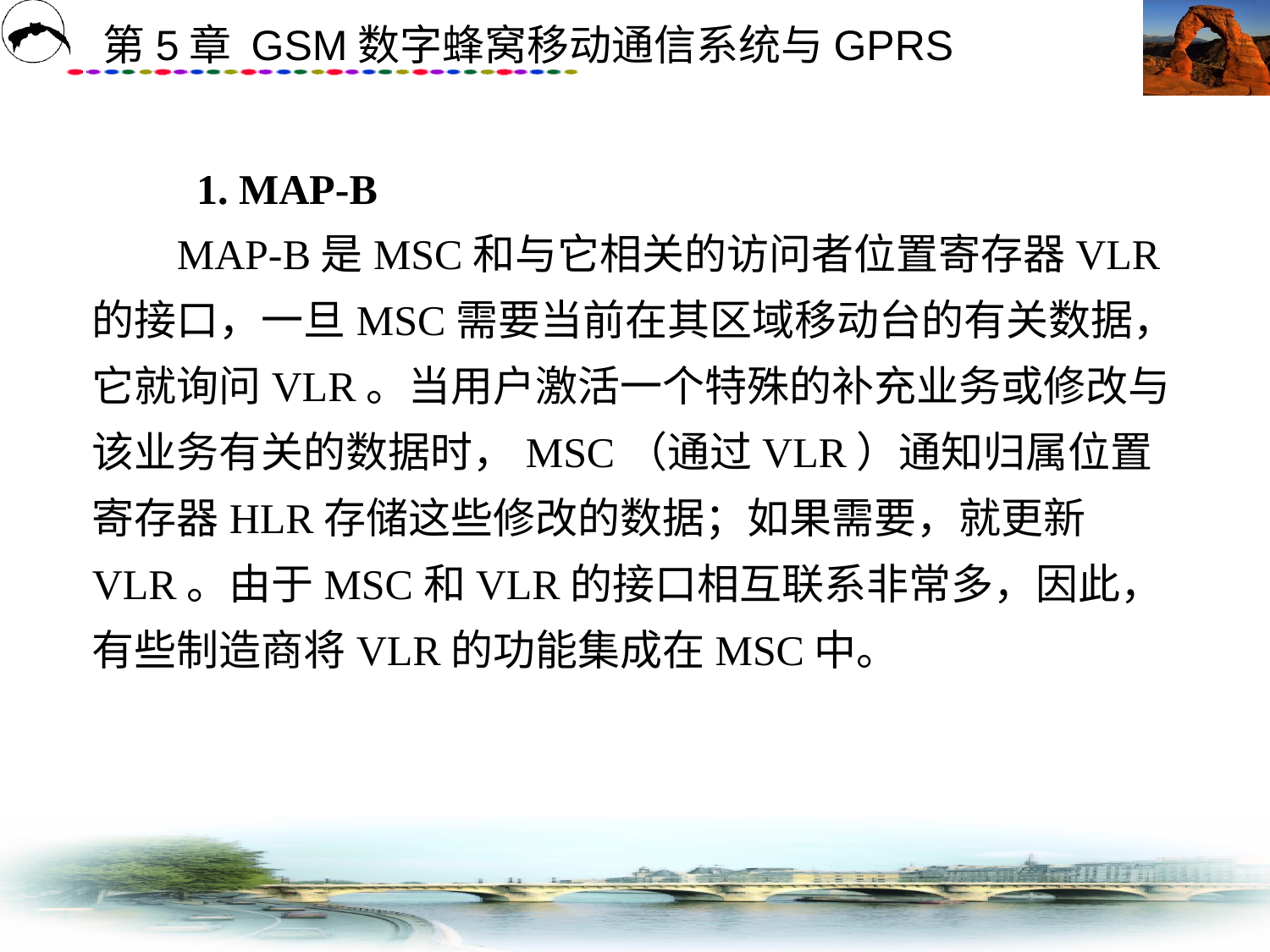

# 1. MAP-B MAP-B是MSC和与它相关的访问者位置寄存器VLR的接口，一旦MSC需要当前在其区域移动台的有关数据，它就询问VLR。当用户激活一个特殊的补充业务或修改与该业务有关的数据时，MSC（通过VLR）通知归属位置寄存器HLR存储这些修改的数据；如果需要，就更新VLR。由于MSC和VLR的接口相互联系非常多，因此，有些制造商将VLR的功能集成在MSC中。